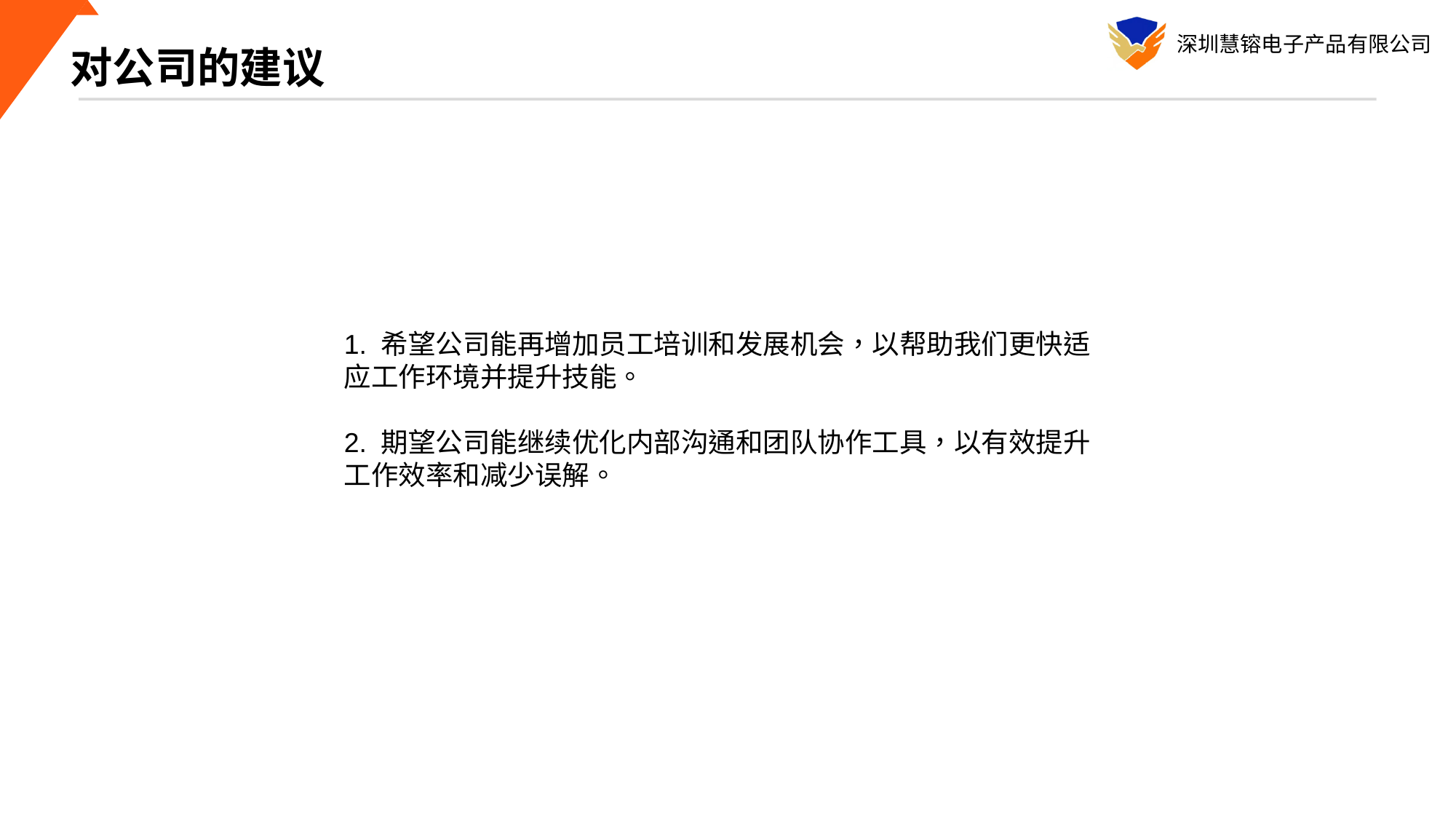

对公司的建议

1. 希望公司能再增加员工培训和发展机会，以帮助我们更快适应工作环境并提升技能。

2. 期望公司能继续优化内部沟通和团队协作工具，以有效提升工作效率和减少误解。